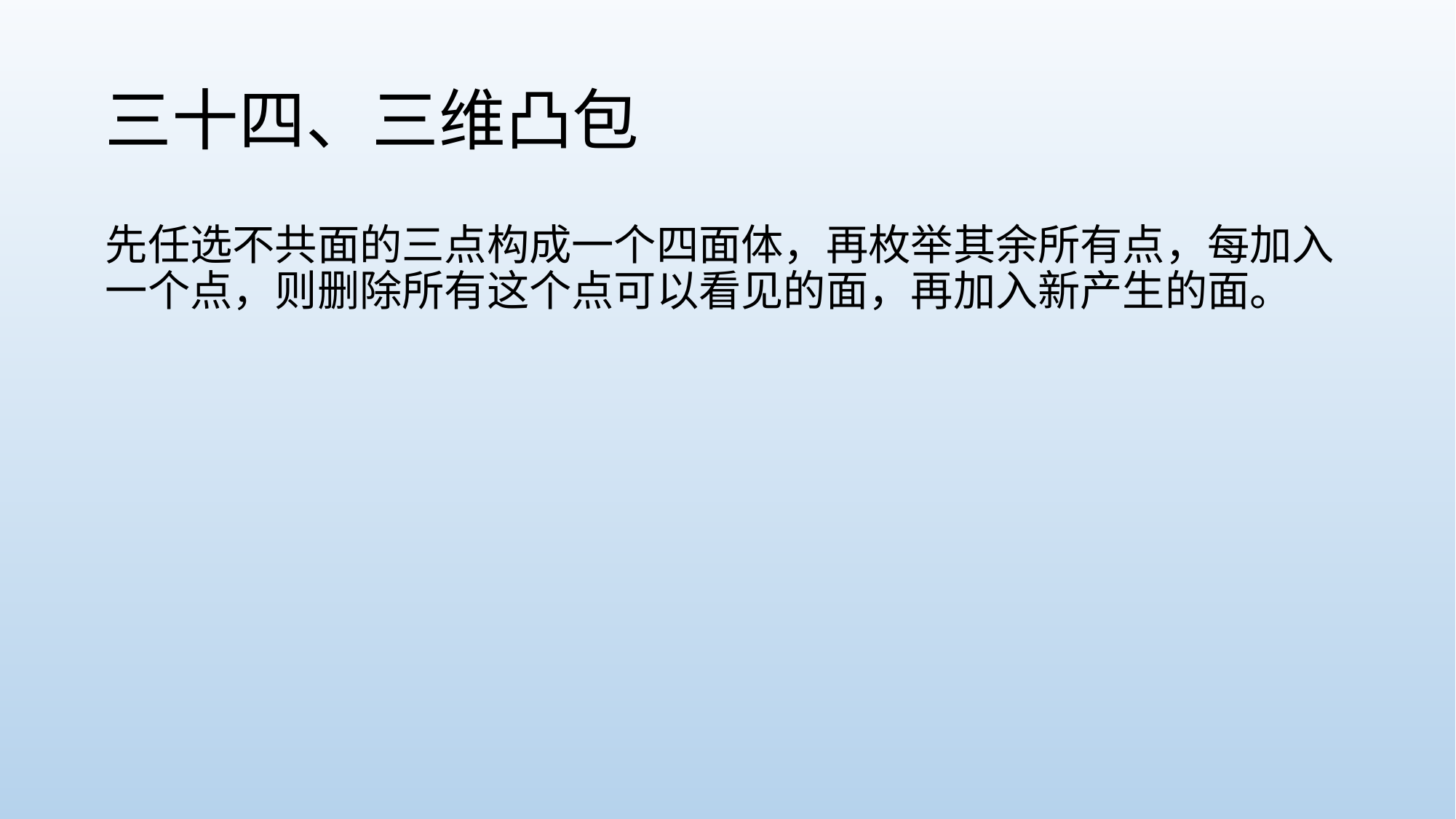

# 三十四、三维凸包
先任选不共面的三点构成一个四面体，再枚举其余所有点，每加入一个点，则删除所有这个点可以看见的面，再加入新产生的面。